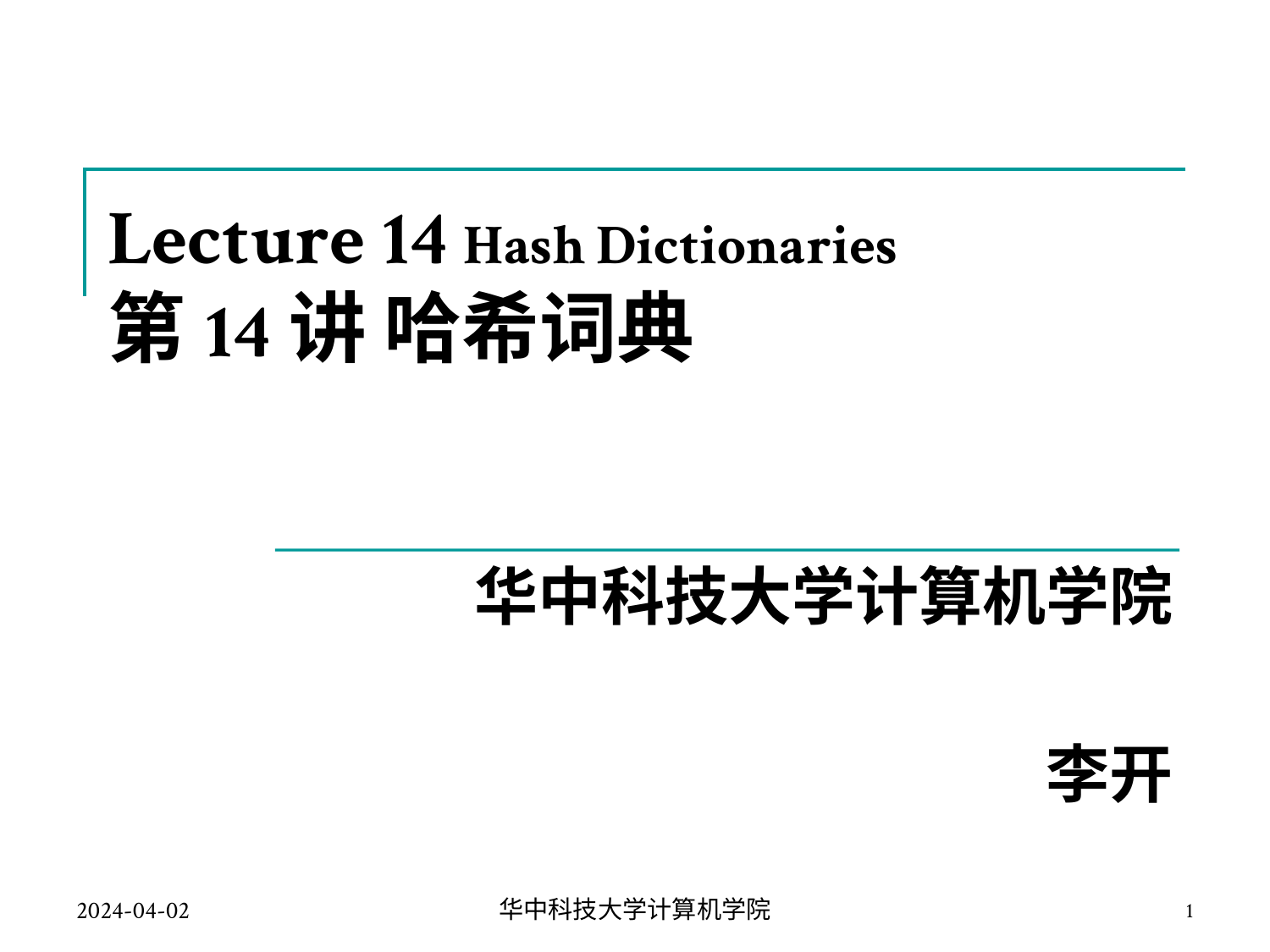

# Lecture 14 Hash Dictionaries 第14讲 哈希词典
华中科技大学计算机学院

李开
2024-04-02
华中科技大学计算机学院
1